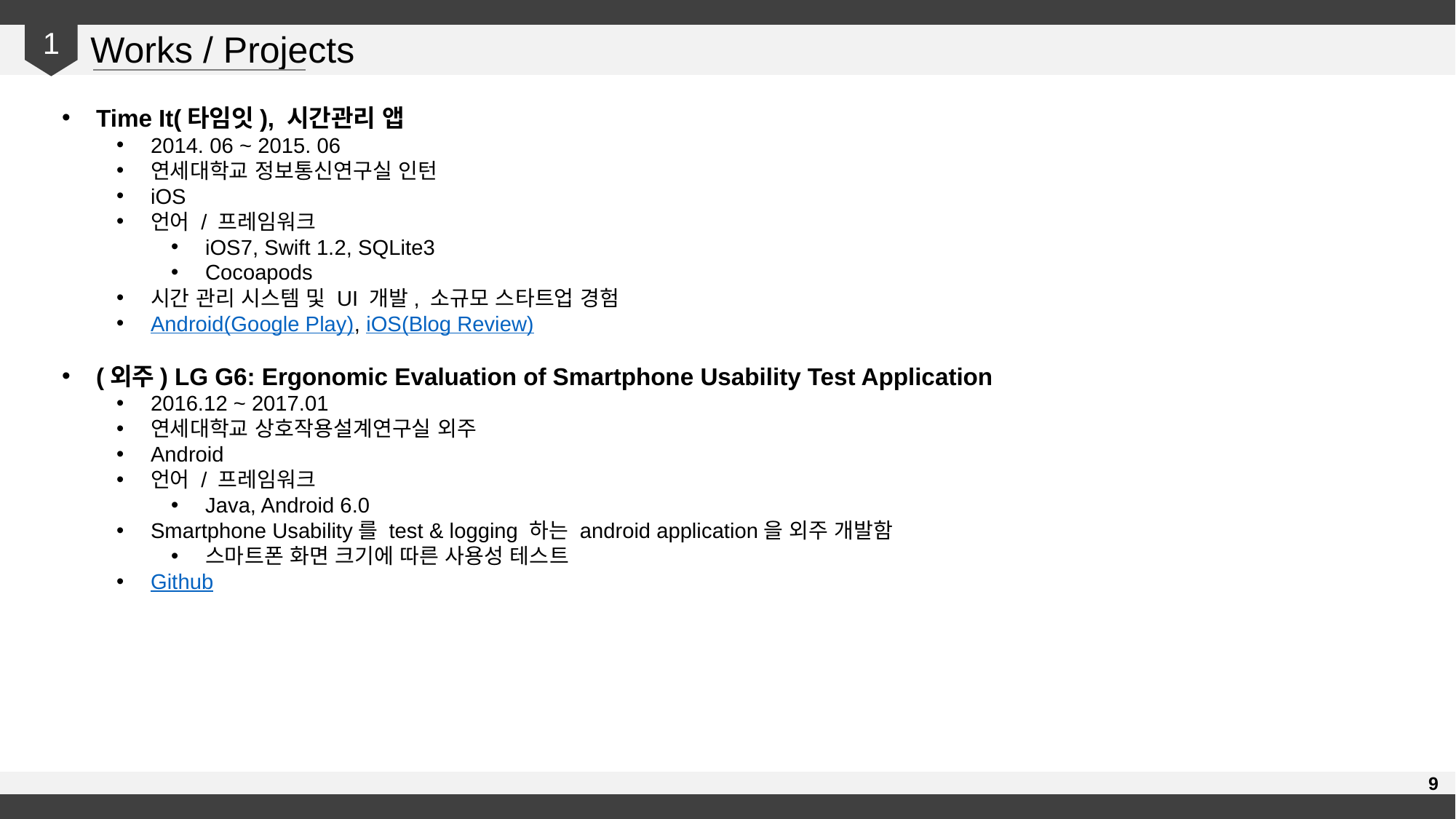

Works / Projects
1

Time It(타임잇), 시간관리 앱
2014. 06 ~ 2015. 06
연세대학교 정보통신연구실 인턴
iOS
언어 / 프레임워크
iOS7, Swift 1.2, SQLite3
Cocoapods
시간 관리 시스템 및 UI 개발, 소규모 스타트업 경험
Android(Google Play), iOS(Blog Review)

(외주) LG G6: Ergonomic Evaluation of Smartphone Usability Test Application
2016.12 ~ 2017.01
연세대학교 상호작용설계연구실 외주
Android
언어 / 프레임워크
Java, Android 6.0
Smartphone Usability를 test & logging 하는 android application을 외주 개발함
스마트폰 화면 크기에 따른 사용성 테스트
Github
9